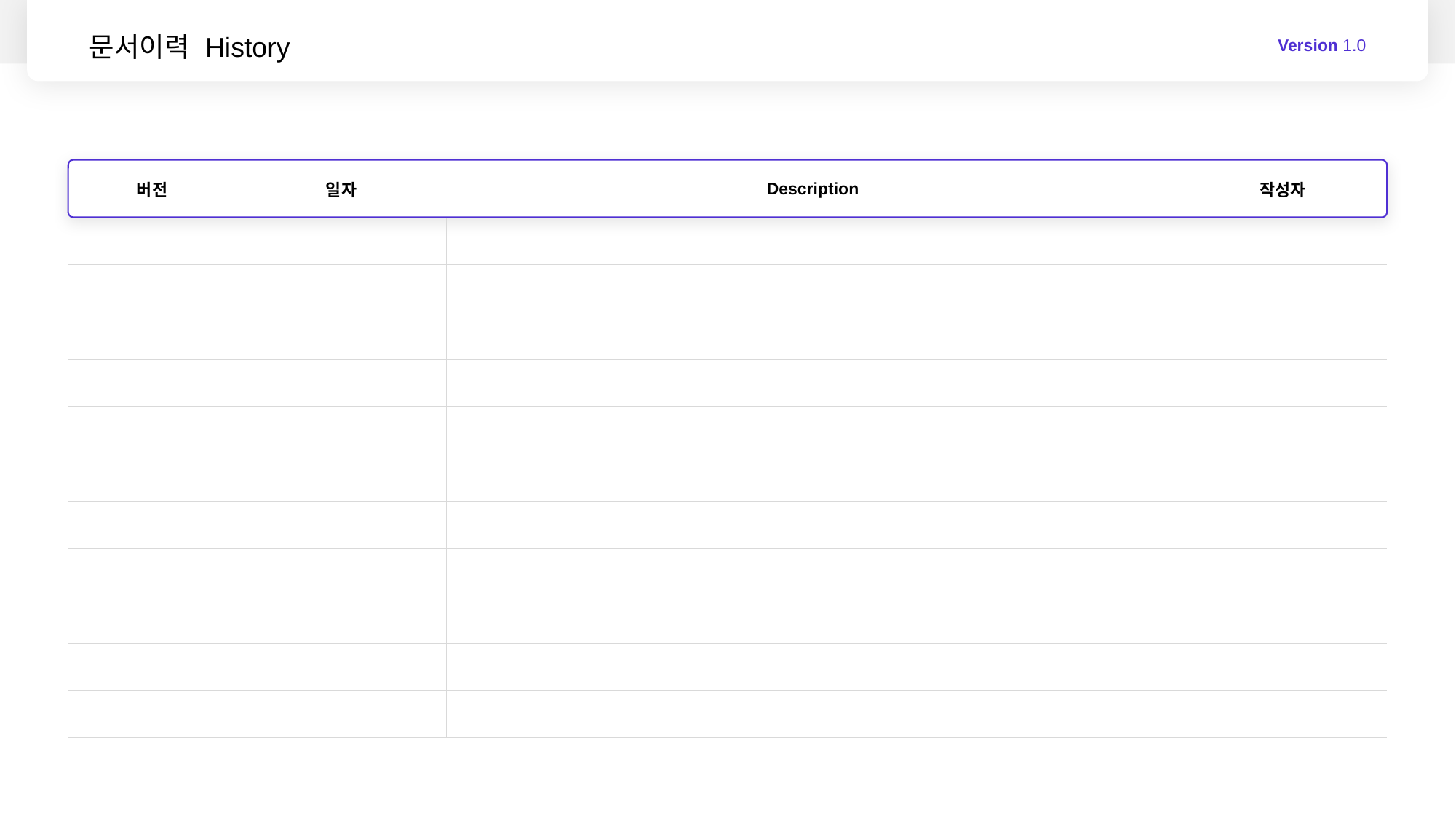

# 문서이력 History
Version 1.0

| 버전 | 일자 | Description | 작성자 |
| --- | --- | --- | --- |
|  |  |  |  |
|  |  |  |  |
|  |  |  |  |
|  |  |  |  |
|  |  |  |  |
|  |  |  |  |
|  |  |  |  |
|  |  |  |  |
|  |  |  |  |
|  |  |  |  |
|  |  |  |  |